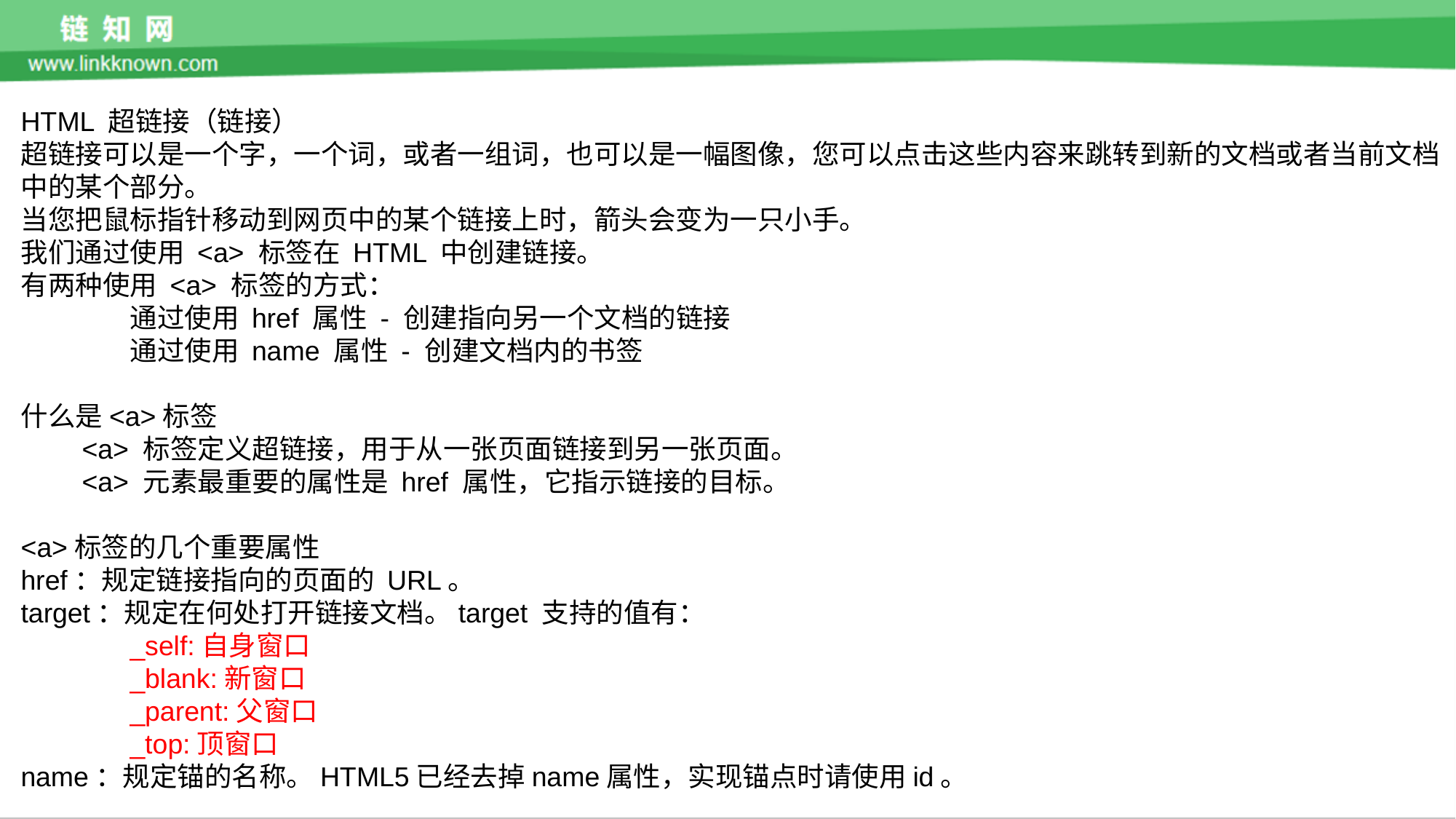

HTML 超链接（链接）
超链接可以是一个字，一个词，或者一组词，也可以是一幅图像，您可以点击这些内容来跳转到新的文档或者当前文档中的某个部分。
当您把鼠标指针移动到网页中的某个链接上时，箭头会变为一只小手。
我们通过使用 <a> 标签在 HTML 中创建链接。
有两种使用 <a> 标签的方式：
	通过使用 href 属性 - 创建指向另一个文档的链接
	通过使用 name 属性 - 创建文档内的书签

什么是<a>标签
　　<a> 标签定义超链接，用于从一张页面链接到另一张页面。
　　<a> 元素最重要的属性是 href 属性，它指示链接的目标。

<a>标签的几个重要属性
href：规定链接指向的页面的 URL。
target：规定在何处打开链接文档。target 支持的值有：
    	_self:自身窗口
_blank:新窗口
_parent:父窗口
_top:顶窗口
name：规定锚的名称。HTML5已经去掉name属性，实现锚点时请使用id。